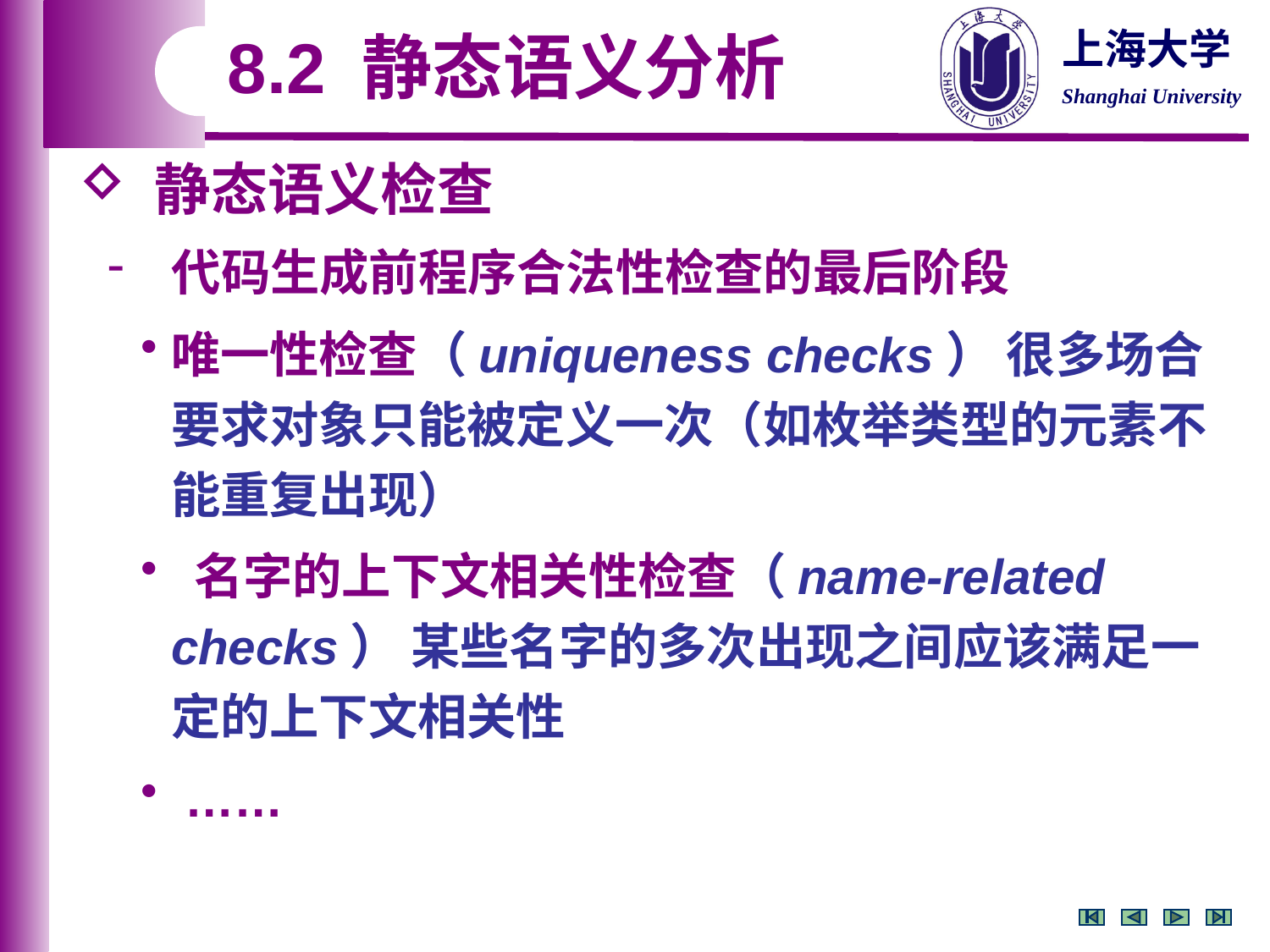

8.2 静态语义分析
 静态语义检查
  代码生成前程序合法性检查的最后阶段
唯一性检查（uniqueness checks） 很多场合要求对象只能被定义一次（如枚举类型的元素不能重复出现）
 名字的上下文相关性检查（name-related checks） 某些名字的多次出现之间应该满足一定的上下文相关性
 ……